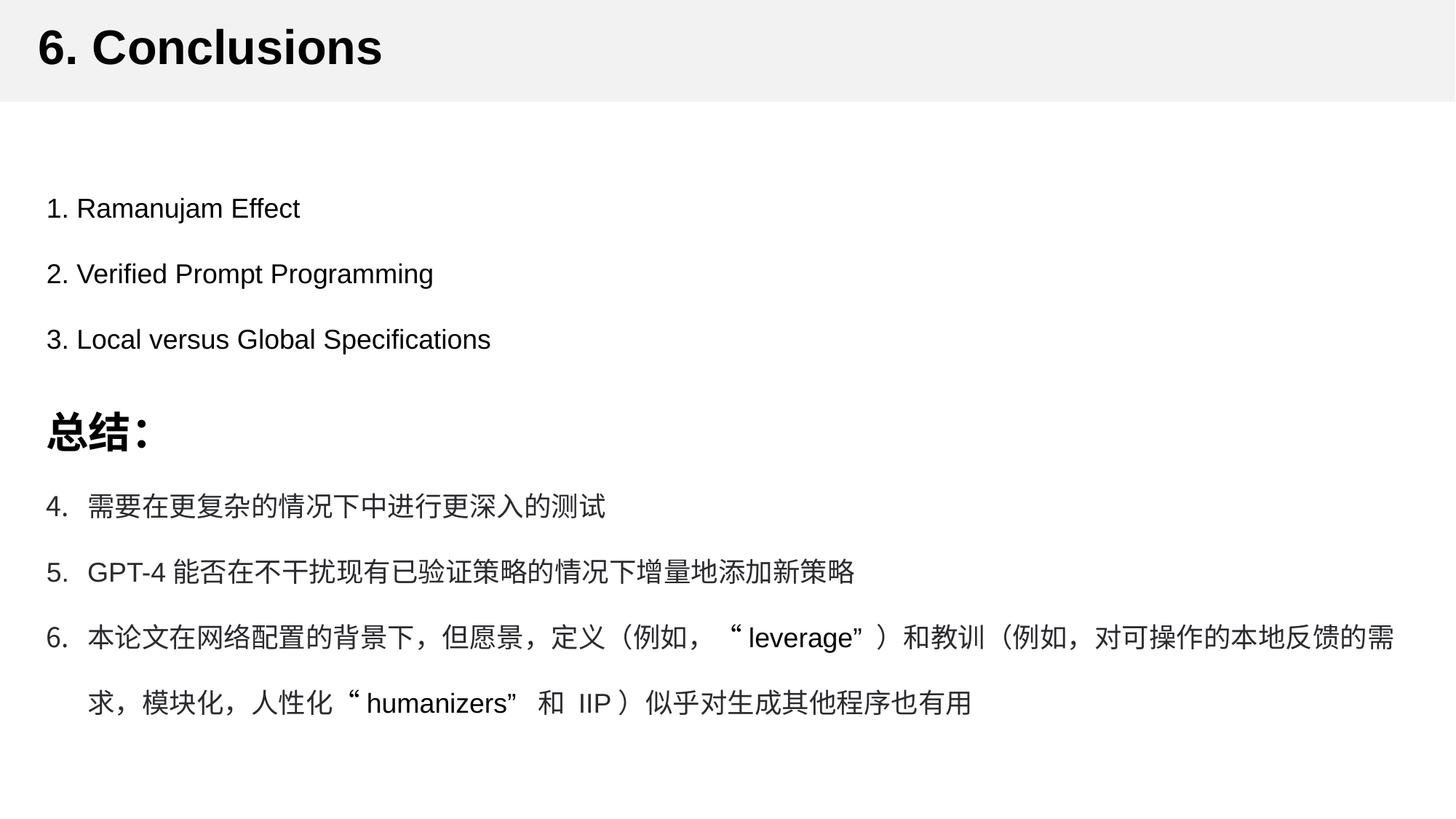

# 6. Conclusions
 Ramanujam Effect
 Verified Prompt Programming
 Local versus Global Specifications
总结：
需要在更复杂的情况下中进行更深入的测试
GPT-4能否在不干扰现有已验证策略的情况下增量地添加新策略
本论文在网络配置的背景下，但愿景，定义（例如，“leverage” ）和教训（例如，对可操作的本地反馈的需求，模块化，人性化“humanizers”  和 IIP）似乎对生成其他程序也有用